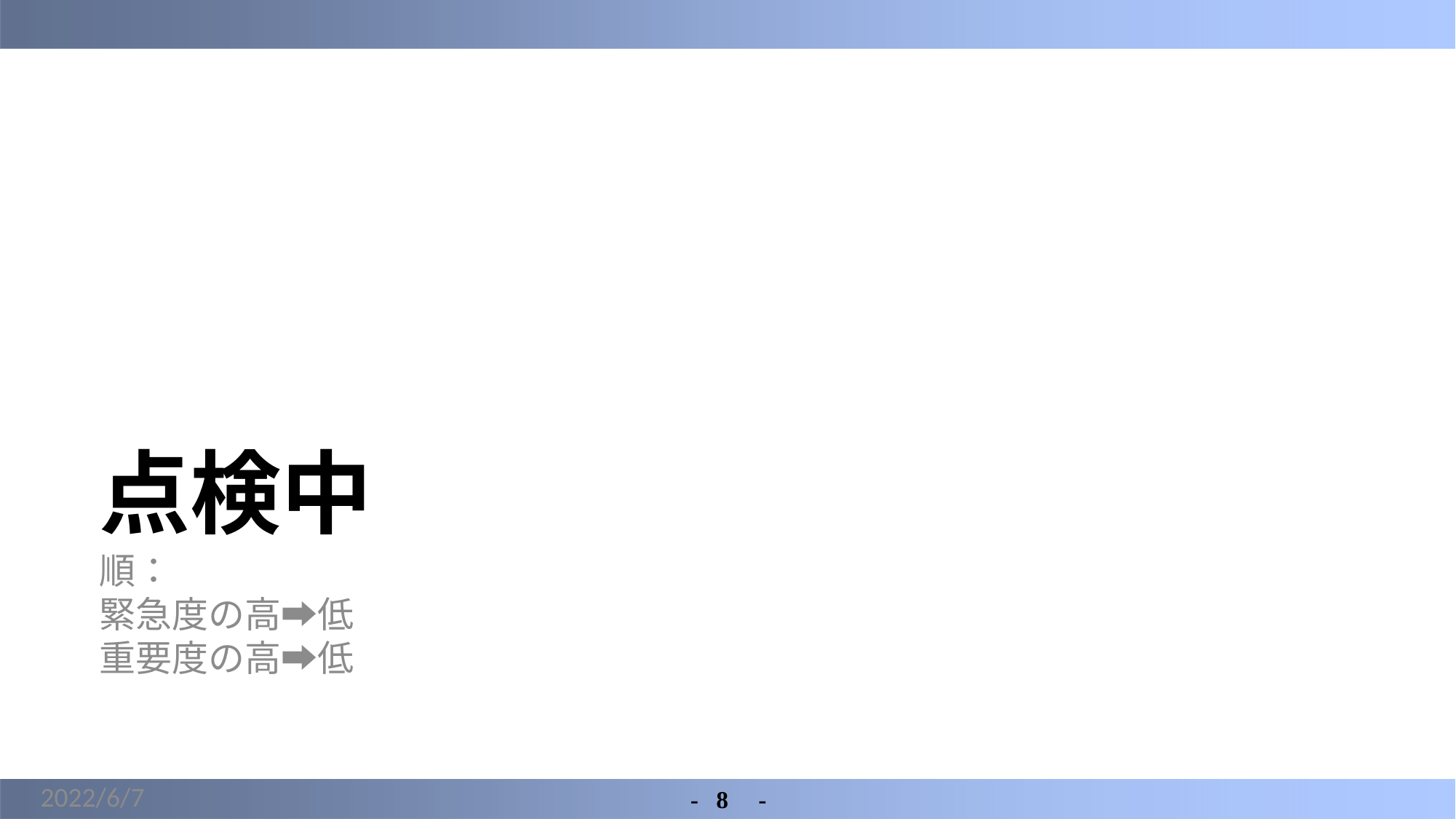

# 点検中
順：
緊急度の高➡低
重要度の高➡低
2022/6/7
-	8　-